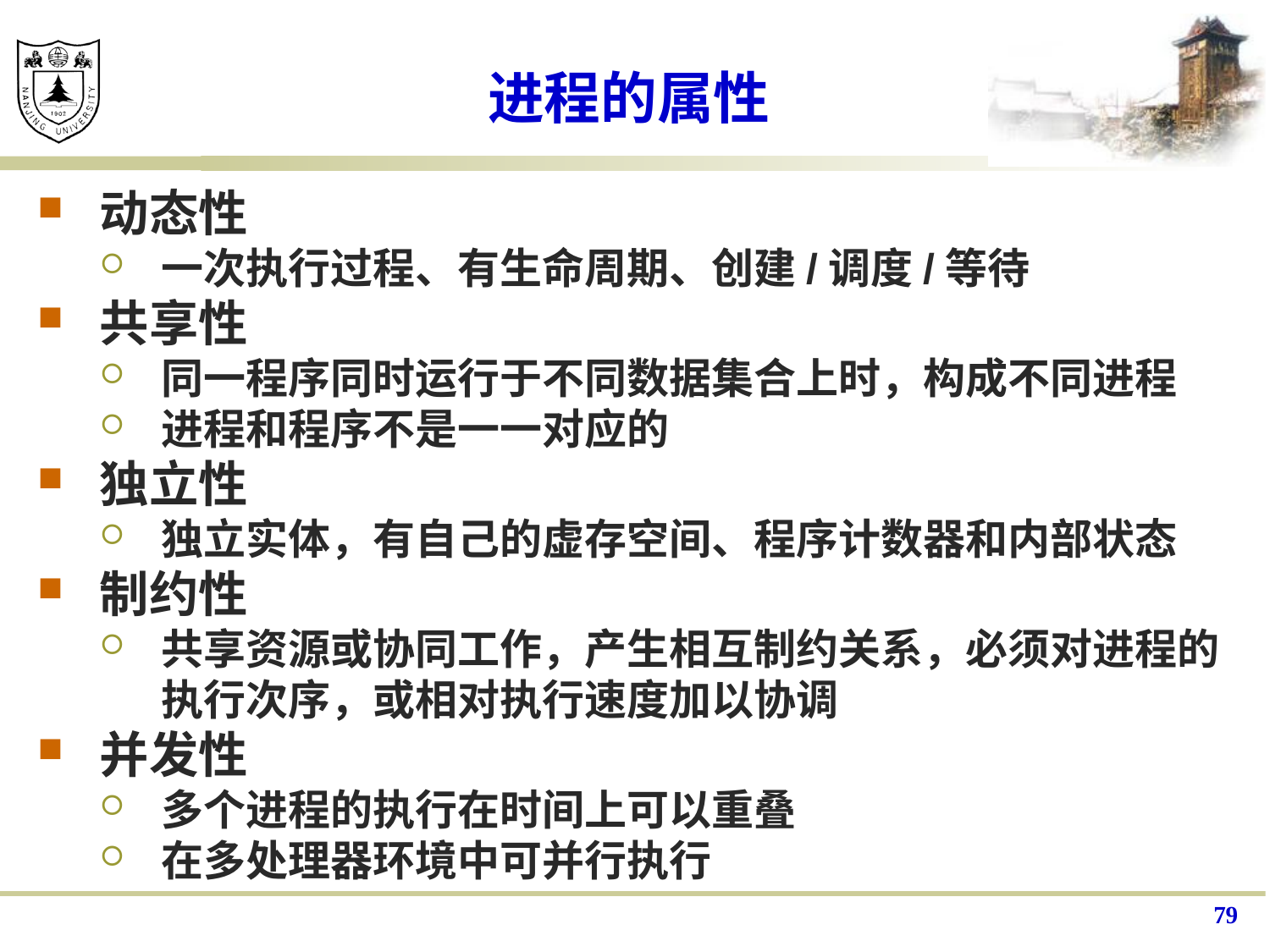

# 进程的属性
动态性
一次执行过程、有生命周期、创建/调度/等待
共享性
同一程序同时运行于不同数据集合上时，构成不同进程
进程和程序不是一一对应的
独立性
独立实体，有自己的虚存空间、程序计数器和内部状态
制约性
共享资源或协同工作，产生相互制约关系，必须对进程的执行次序，或相对执行速度加以协调
并发性
多个进程的执行在时间上可以重叠
在多处理器环境中可并行执行
79